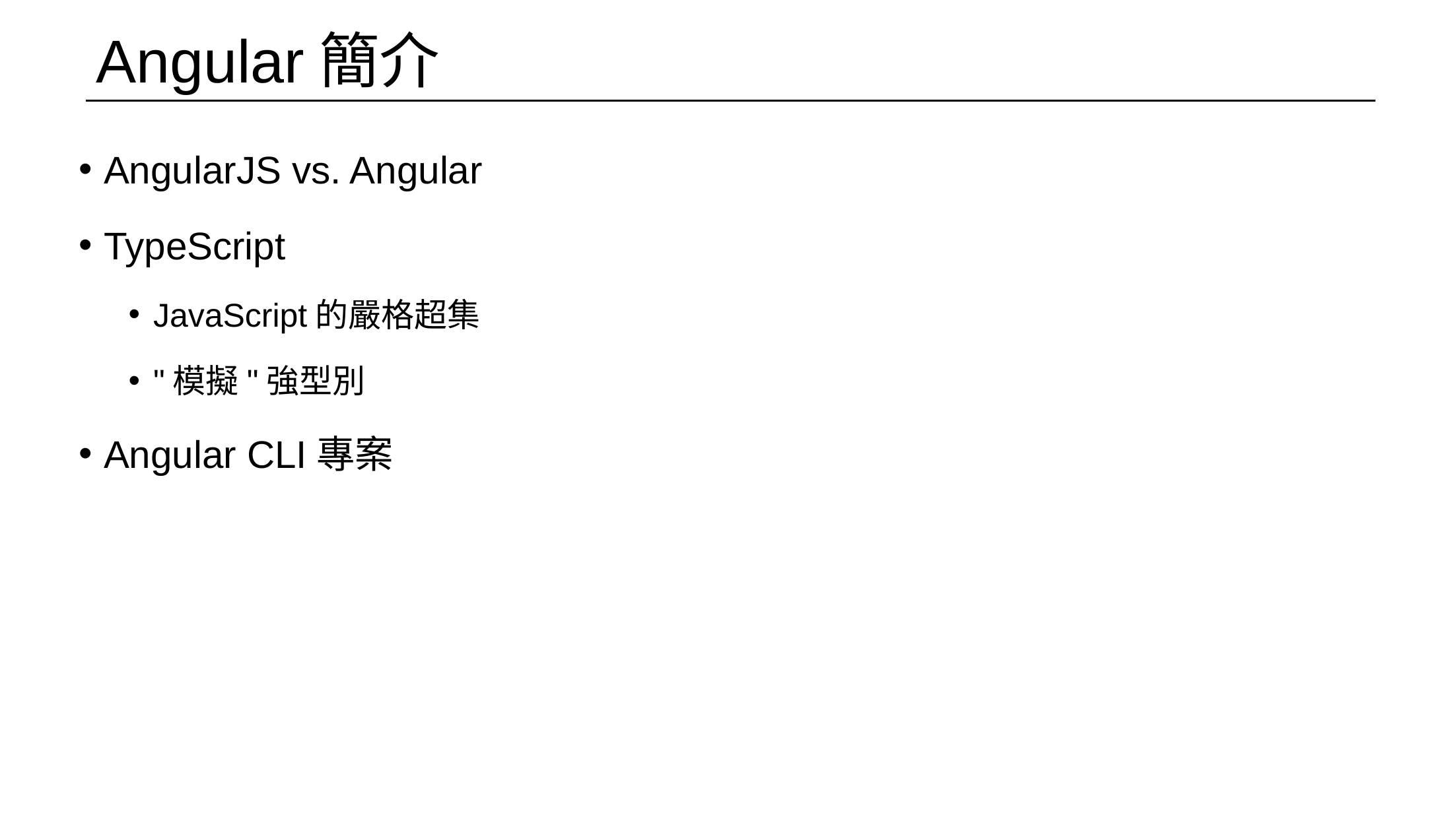

# Angular簡介
AngularJS vs. Angular
TypeScript
JavaScript的嚴格超集
"模擬"強型別
Angular CLI專案